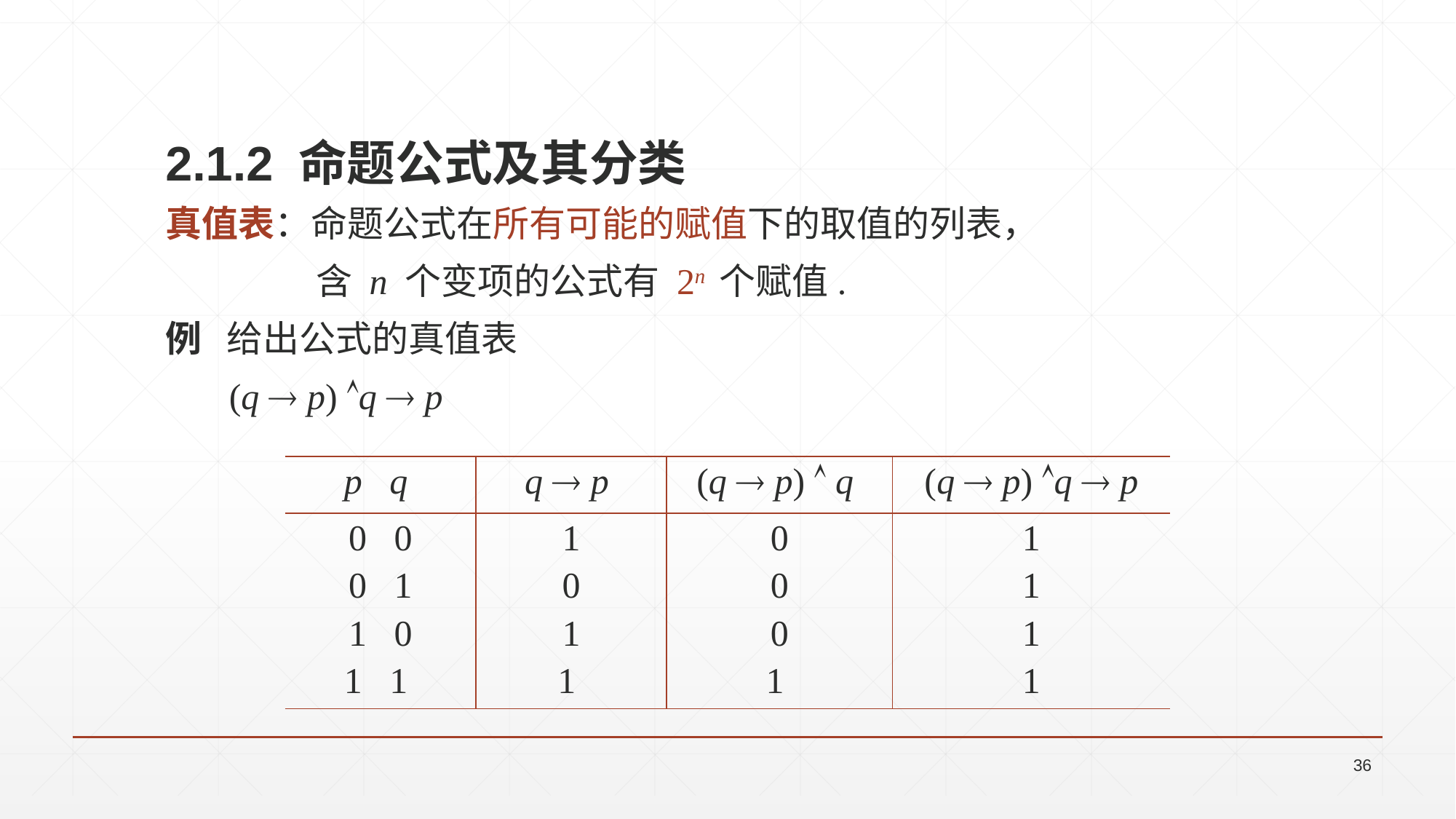

2.1.2 命题公式及其分类
真值表：命题公式在所有可能的赋值下的取值的列表，
	    含 n 个变项的公式有 2n 个赋值.
例   给出公式的真值表
       (q → p) ∧q → p
| p q | q → p | (q → p) ∧ q | (q → p) ∧q → p |
| --- | --- | --- | --- |
| 0 0 0 1 1 0 1 1 | 1 0 1 1 | 0 0 0 1 | 1 1 1 1 |
36